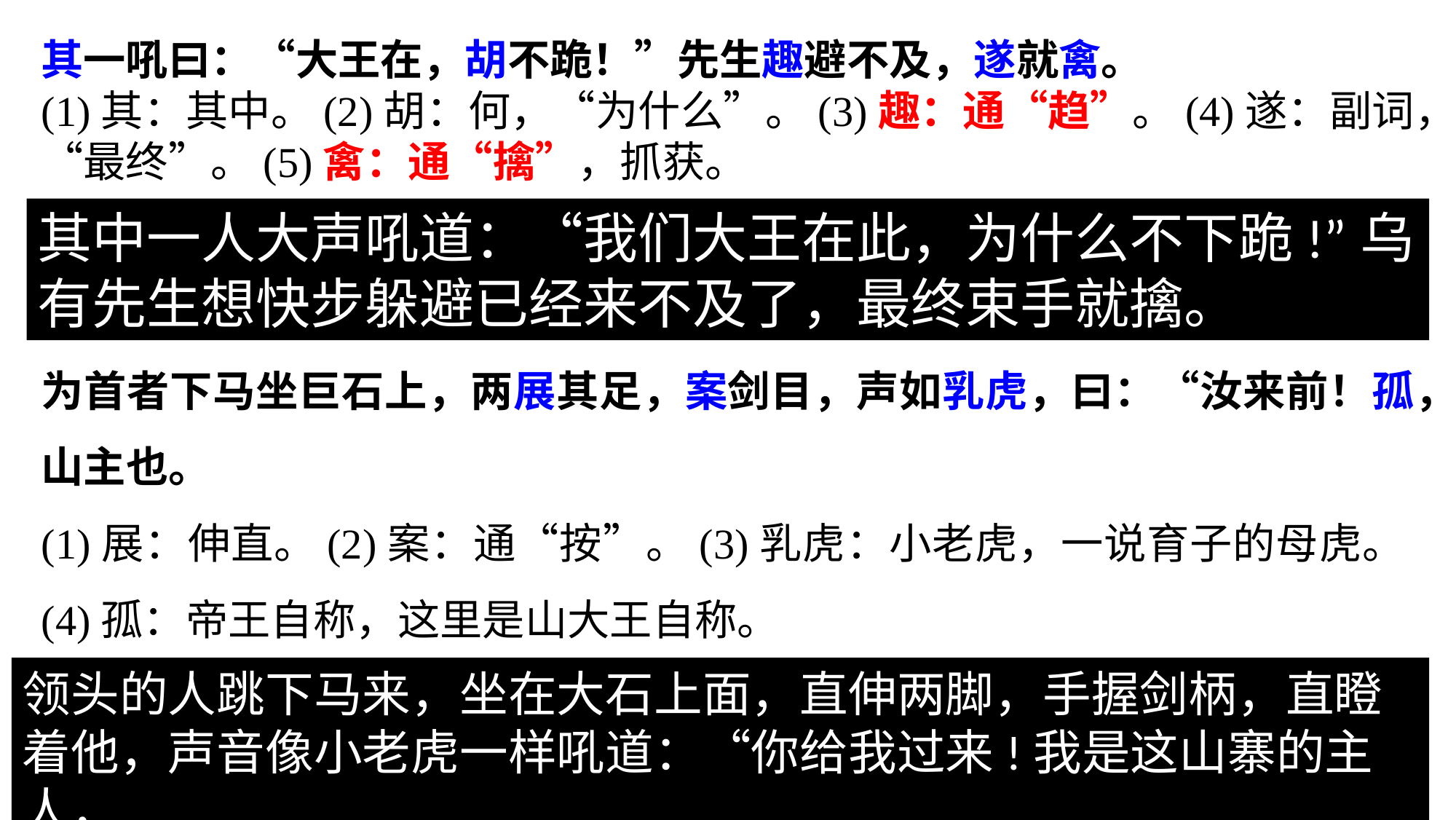

其一吼曰：“大王在，胡不跪！”先生趣避不及，遂就禽。
(1)其：其中。(2)胡：何，“为什么”。(3)趣：通“趋”。(4)遂：副词，“最终”。(5)禽：通“擒”，抓获。

为首者下马坐巨石上，两展其足，案剑目，声如乳虎，曰：“汝来前！孤，山主也。
(1)展：伸直。(2)案：通“按”。(3)乳虎：小老虎，一说育子的母虎。(4)孤：帝王自称，这里是山大王自称。
其中一人大声吼道：“我们大王在此，为什么不下跪!”乌有先生想快步躲避已经来不及了，最终束手就擒。
领头的人跳下马来，坐在大石上面，直伸两脚，手握剑柄，直瞪着他，声音像小老虎一样吼道：“你给我过来!我是这山寨的主人，